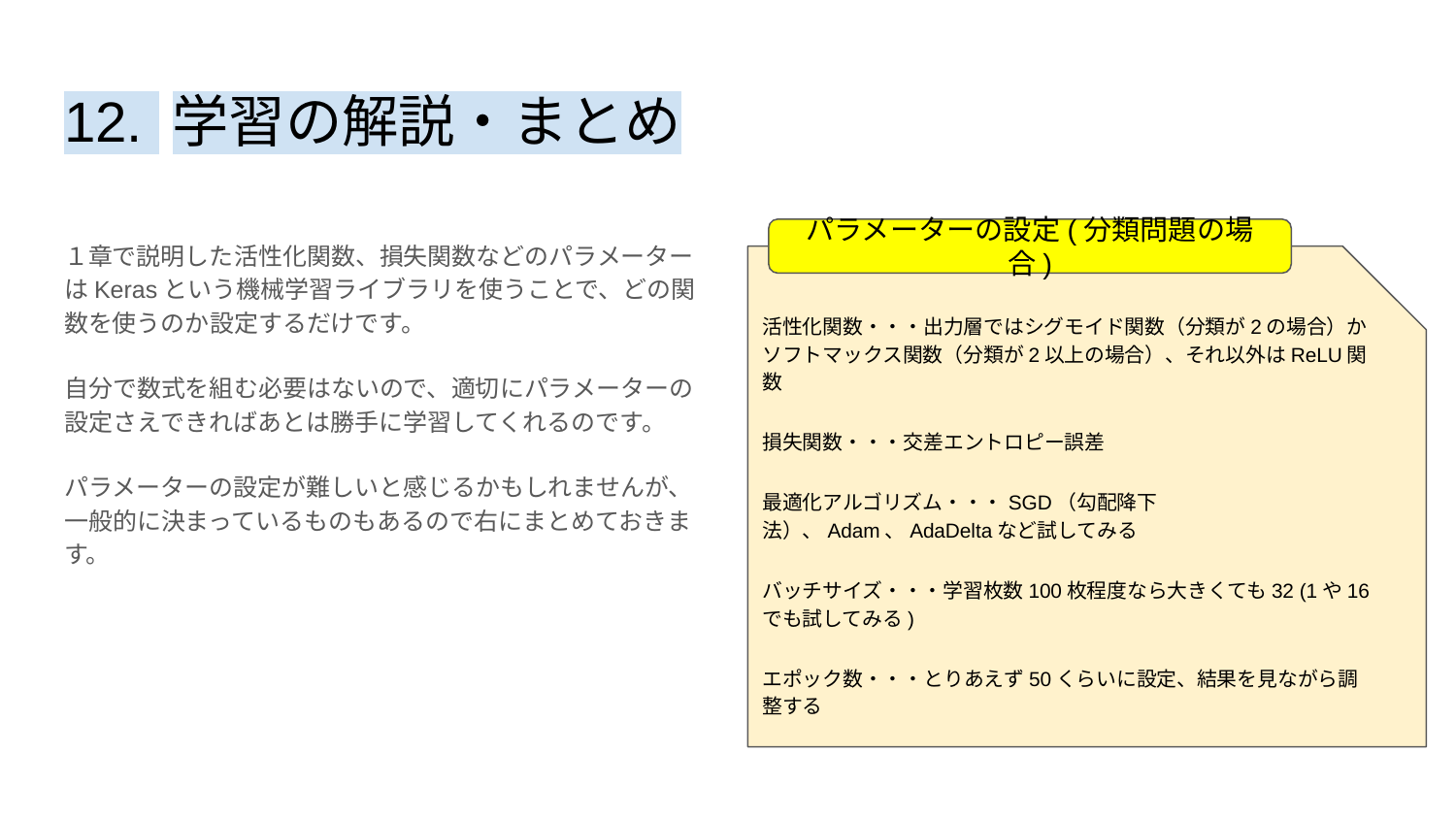

# 12. 学習の解説・まとめ
パラメーターの設定(分類問題の場合)
１章で説明した活性化関数、損失関数などのパラメーターはKerasという機械学習ライブラリを使うことで、どの関数を使うのか設定するだけです。
自分で数式を組む必要はないので、適切にパラメーターの設定さえできればあとは勝手に学習してくれるのです。
パラメーターの設定が難しいと感じるかもしれませんが、一般的に決まっているものもあるので右にまとめておきます。

活性化関数・・・出力層ではシグモイド関数（分類が2の場合）かソフトマックス関数（分類が2以上の場合）、それ以外はReLU関数
損失関数・・・交差エントロピー誤差
最適化アルゴリズム・・・SGD（勾配降下法）、Adam、AdaDeltaなど試してみる
バッチサイズ・・・学習枚数100枚程度なら大きくても32 (1や16でも試してみる)
エポック数・・・とりあえず50くらいに設定、結果を見ながら調整する